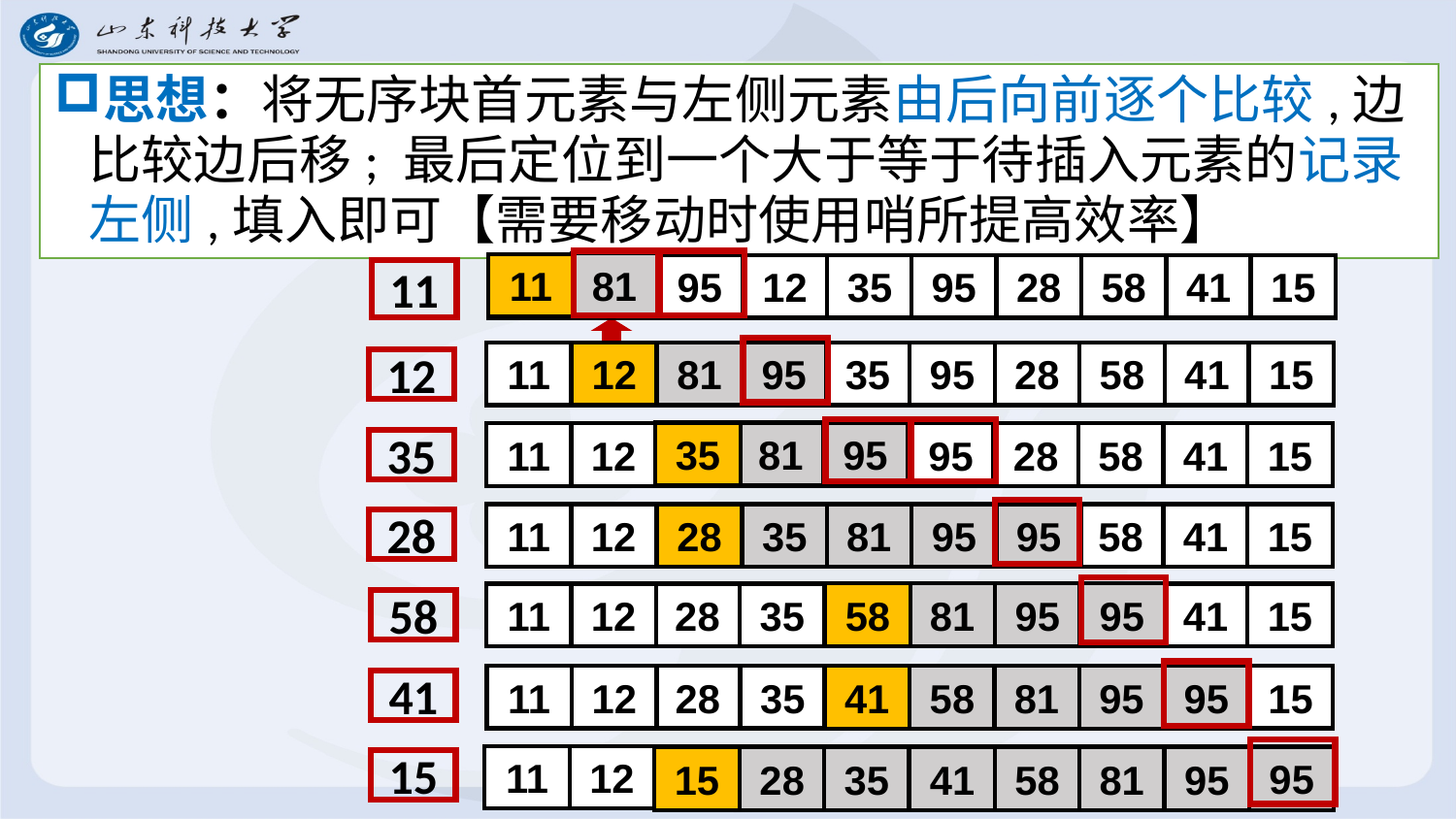

思想：将无序块首元素与左侧元素由后向前逐个比较,边比较边后移; 最后定位到一个大于等于待插入元素的记录左侧,填入即可【需要移动时使用哨所提高效率】

81
11
81
11
95
12
35
95
28
58
41
15
11

11
81
95
12
35
95
28
58
41
15
12
81
95
12

95
35
81
11
12
81
95
35
95
28
58
41
15
35

11
12
35
81
95
95
28
58
41
15
95
28
35
81
95
28

95
58
81
95
11
12
28
35
81
95
95
58
41
15
58

11
12
28
35
58
81
95
95
41
15
95
41
58
81
95
41

11
12
28
35
41
58
81
95
95
15
95
15
28
35
41
58
81
95
15